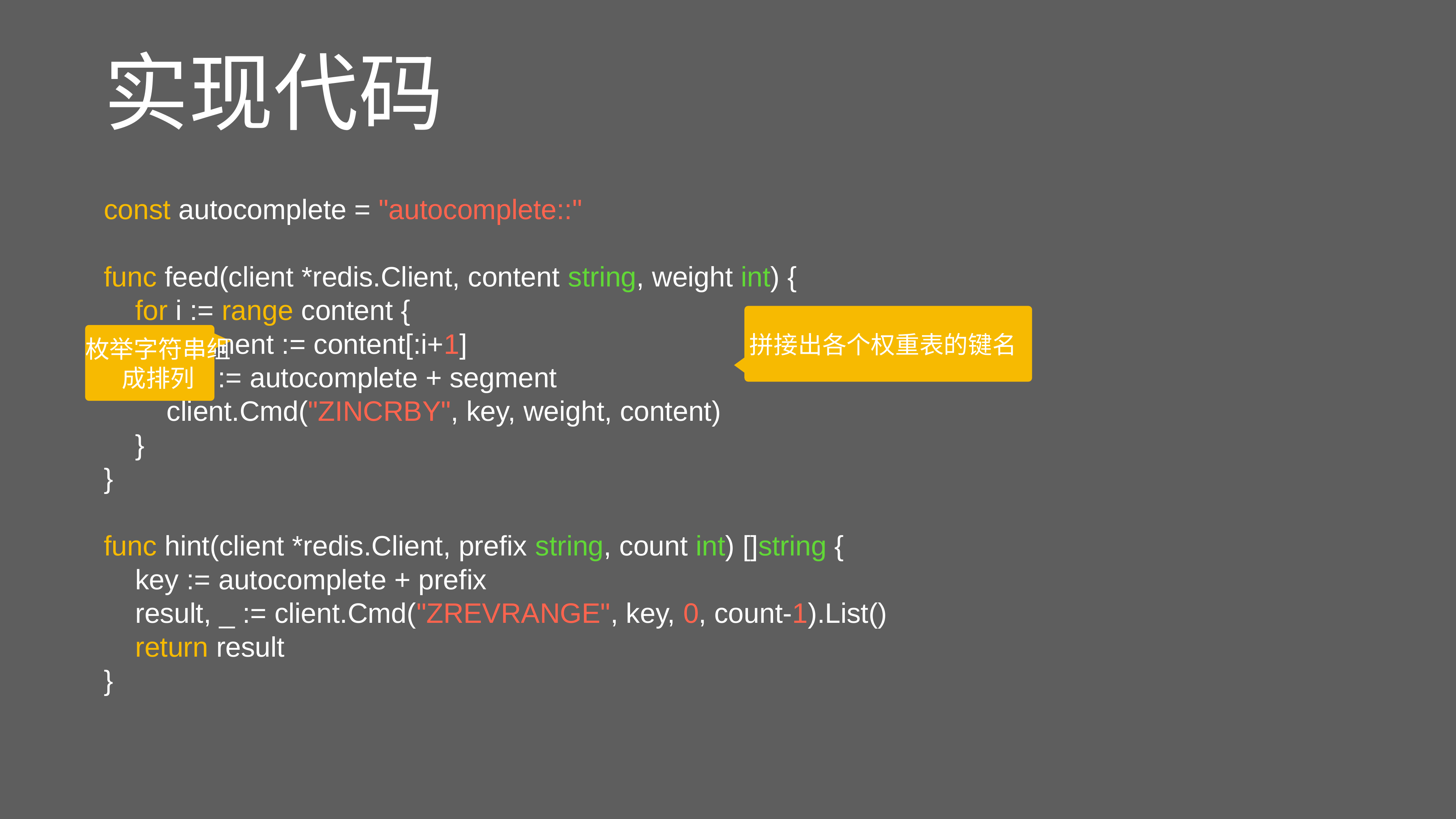

# 实现代码
const autocomplete = "autocomplete::"

func feed(client *redis.Client, content string, weight int) {
    for i := range content {
        segment := content[:i+1]
        key := autocomplete + segment
        client.Cmd("ZINCRBY", key, weight, content)
    }
}

func hint(client *redis.Client, prefix string, count int) []string {
    key := autocomplete + prefix
    result, _ := client.Cmd("ZREVRANGE", key, 0, count-1).List()
    return result
}
拼接出各个权重表的键名
枚举字符串组成排列